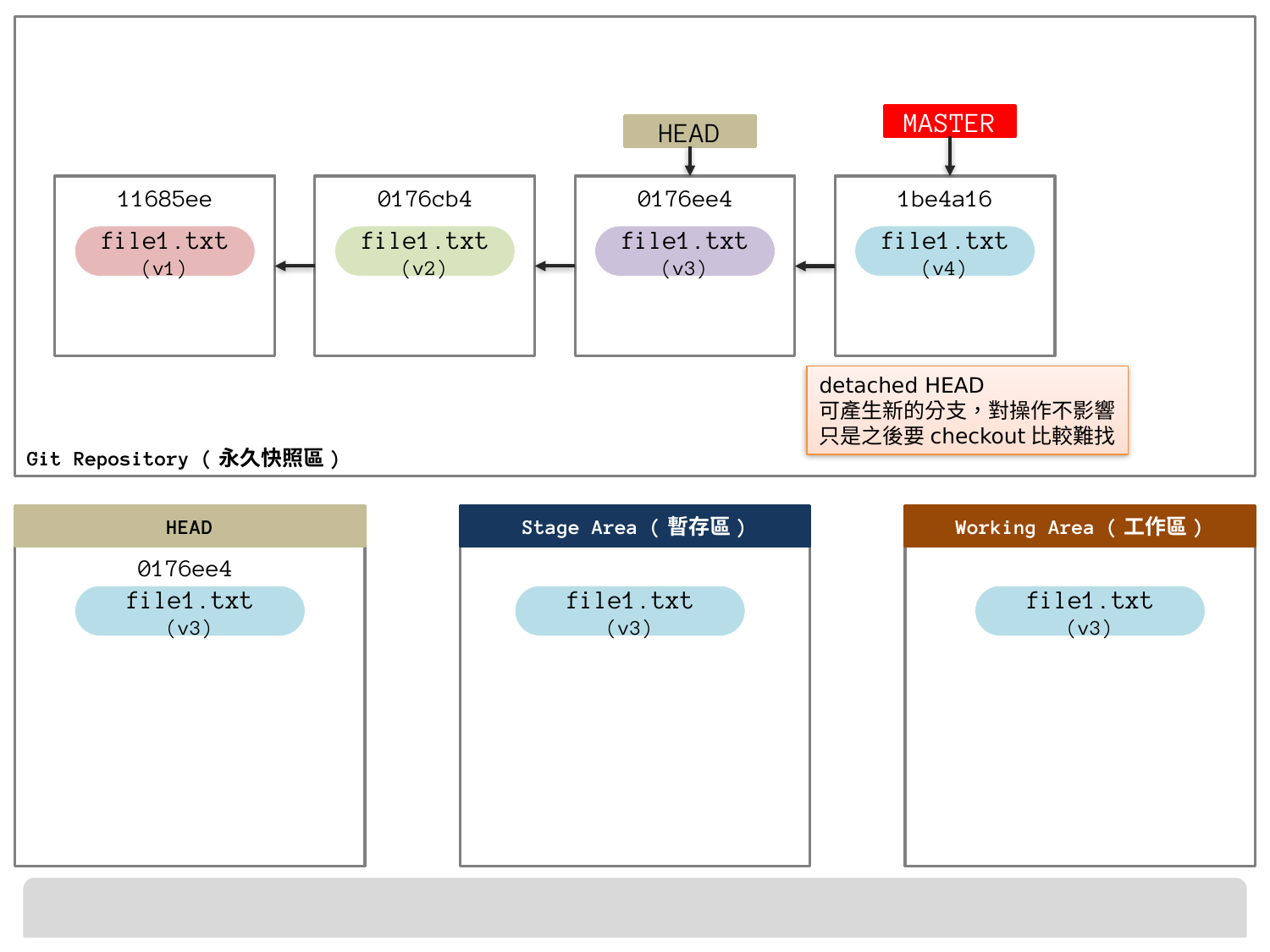

MASTER
HEAD

11685ee

0176cb4

0176ee4

1be4a16
file1.txt
(v1)
file1.txt
(v2)
file1.txt
(v3)
file1.txt
(v4)
detached HEAD
可產生新的分支，對操作不影響
只是之後要checkout比較難找
0176ee4

file1.txt
(v3)
file1.txt
(v3)
file1.txt
(v3)